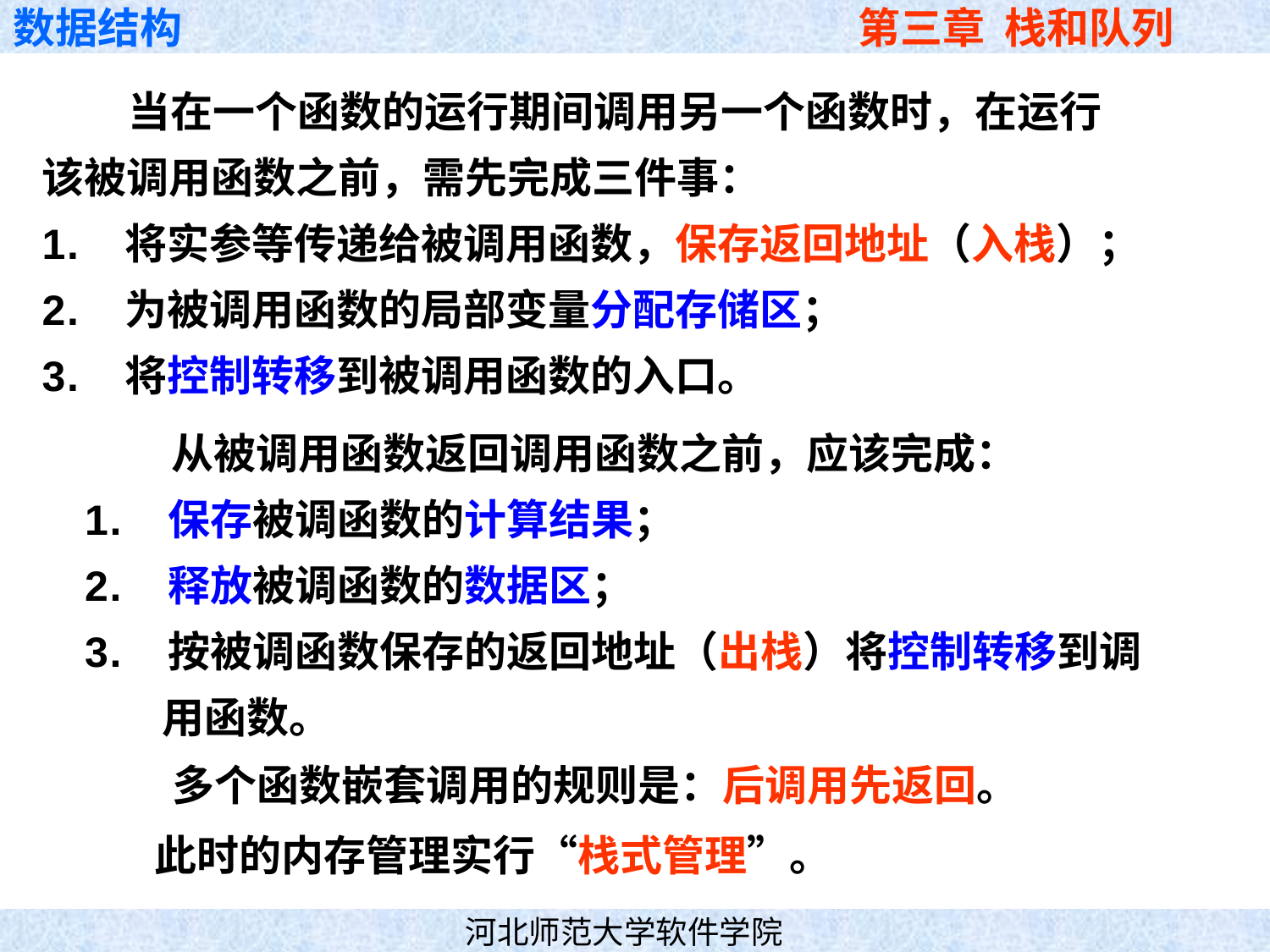

当在一个函数的运行期间调用另一个函数时，在运行
该被调用函数之前，需先完成三件事：
 将实参等传递给被调用函数，保存返回地址（入栈）；
 为被调用函数的局部变量分配存储区；
 将控制转移到被调用函数的入口。
        从被调用函数返回调用函数之前，应该完成：
 保存被调函数的计算结果；
 释放被调函数的数据区；
 按被调函数保存的返回地址（出栈）将控制转移到调
       用函数。
        多个函数嵌套调用的规则是：后调用先返回。
        此时的内存管理实行“栈式管理”。